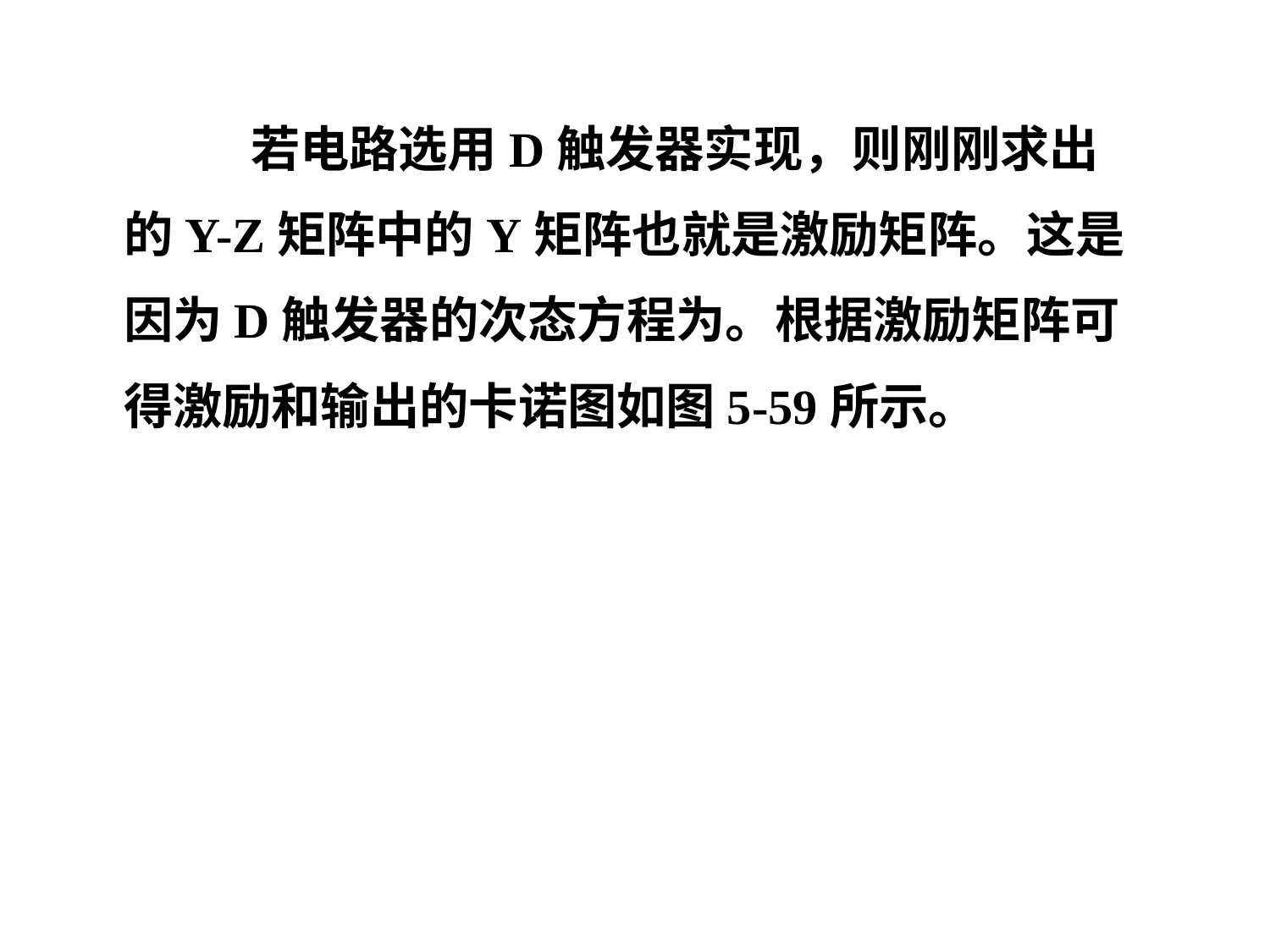

若电路选用D触发器实现，则刚刚求出的Y-Z矩阵中的Y矩阵也就是激励矩阵。这是因为D触发器的次态方程为。根据激励矩阵可得激励和输出的卡诺图如图5-59所示。